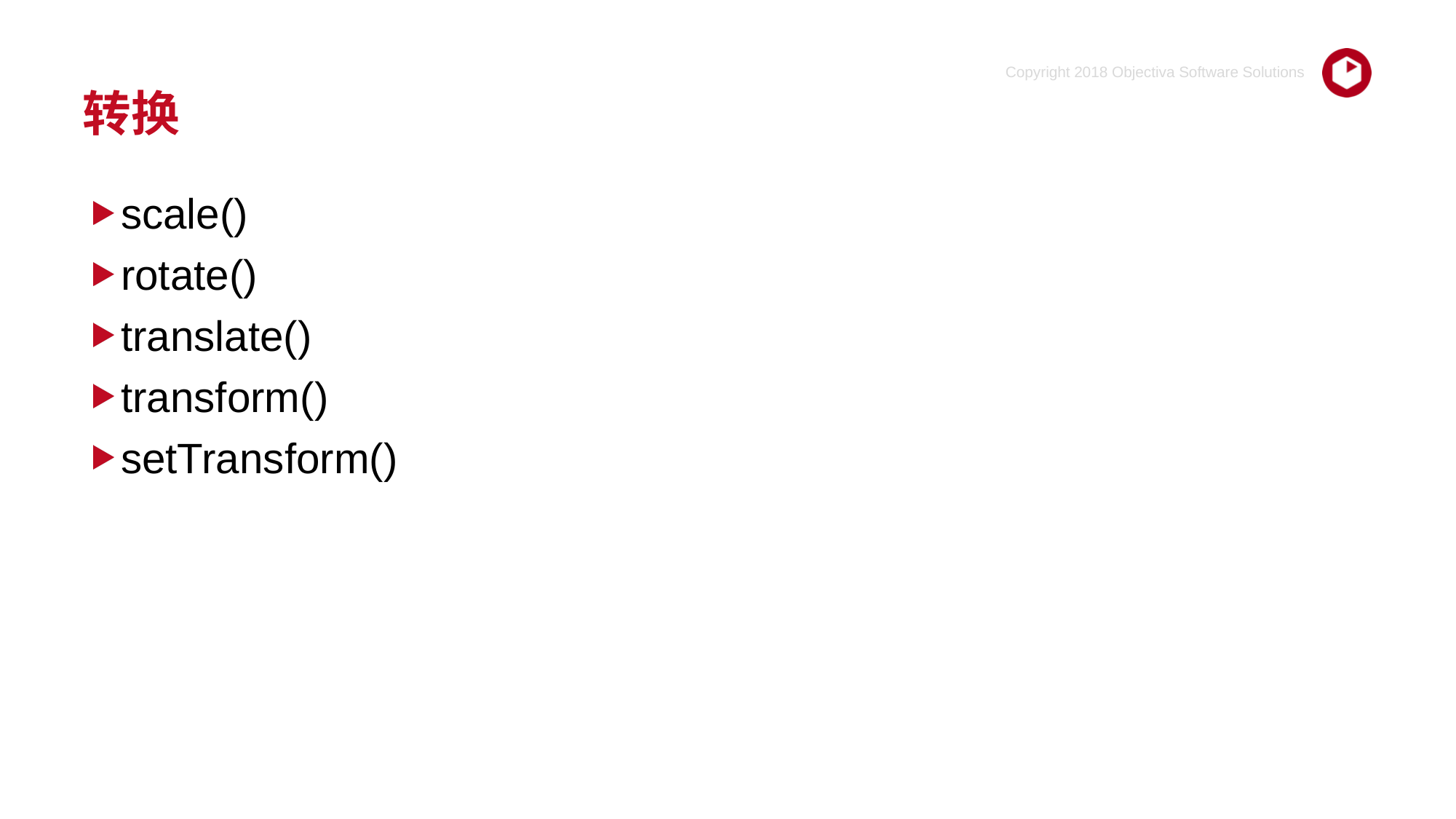

# 转换
scale()
rotate()
translate()
transform()
setTransform()